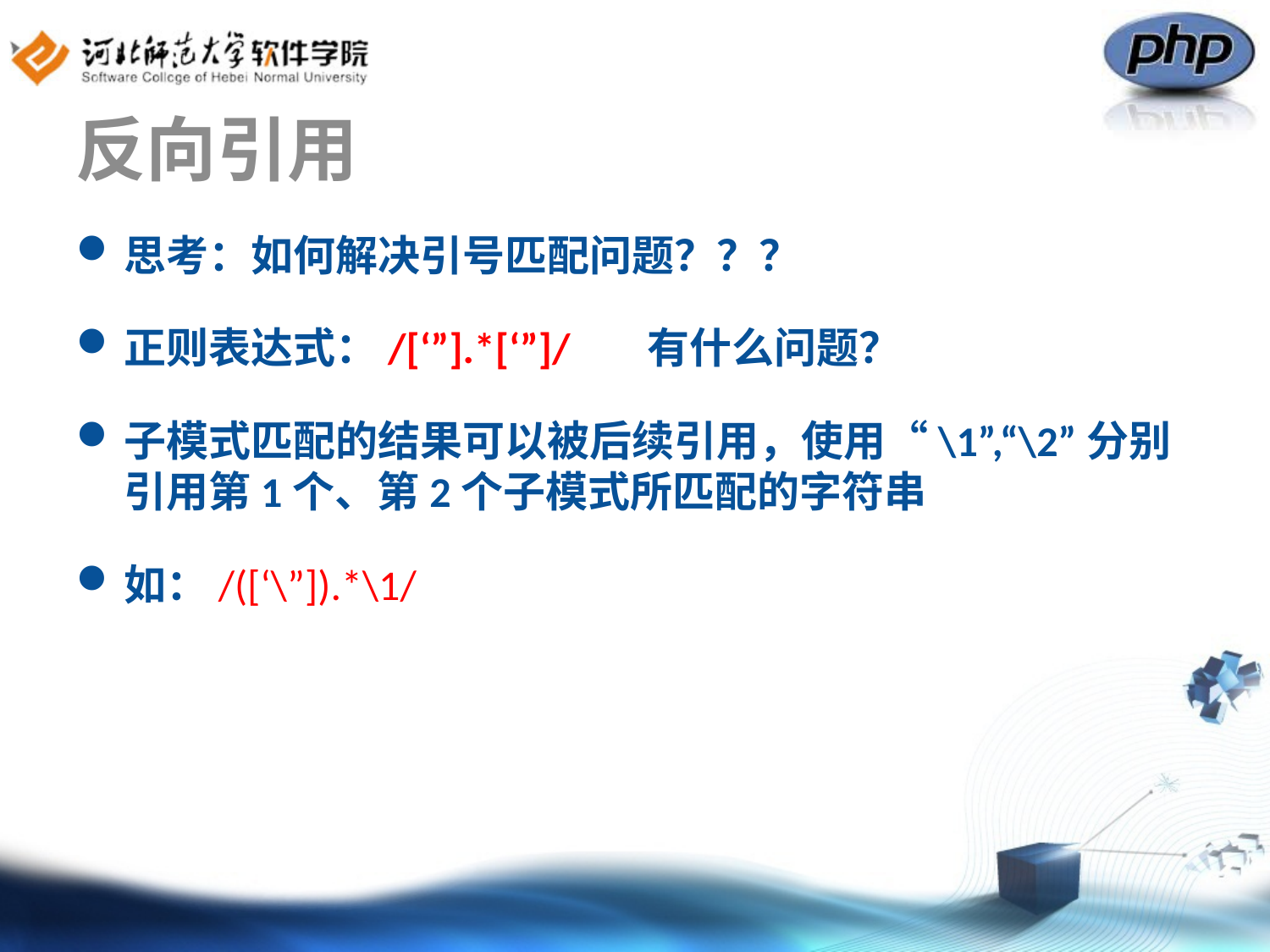

# 反向引用
思考：如何解决引号匹配问题？？？
正则表达式：/[‘”].*[‘”]/       有什么问题？
子模式匹配的结果可以被后续引用，使用“\1”,“\2”分别引用第1个、第2个子模式所匹配的字符串
如：/([‘\”]).*\1/